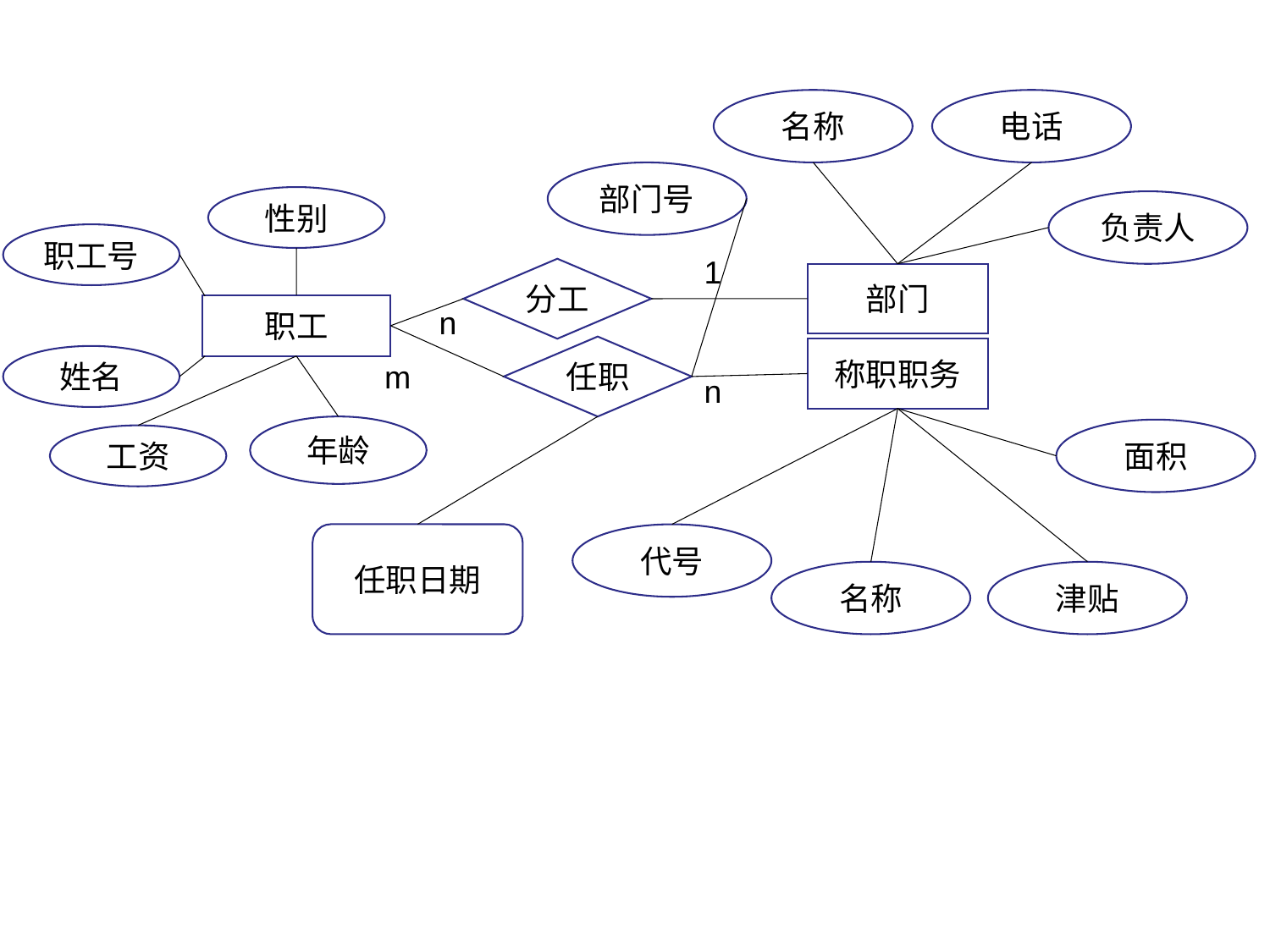

名称
电话
部门号
性别
负责人
职工号
1
分工
部门
职工
n
任职
称职职务
姓名
m
n
年龄
面积
工资
任职日期
代号
名称
津贴